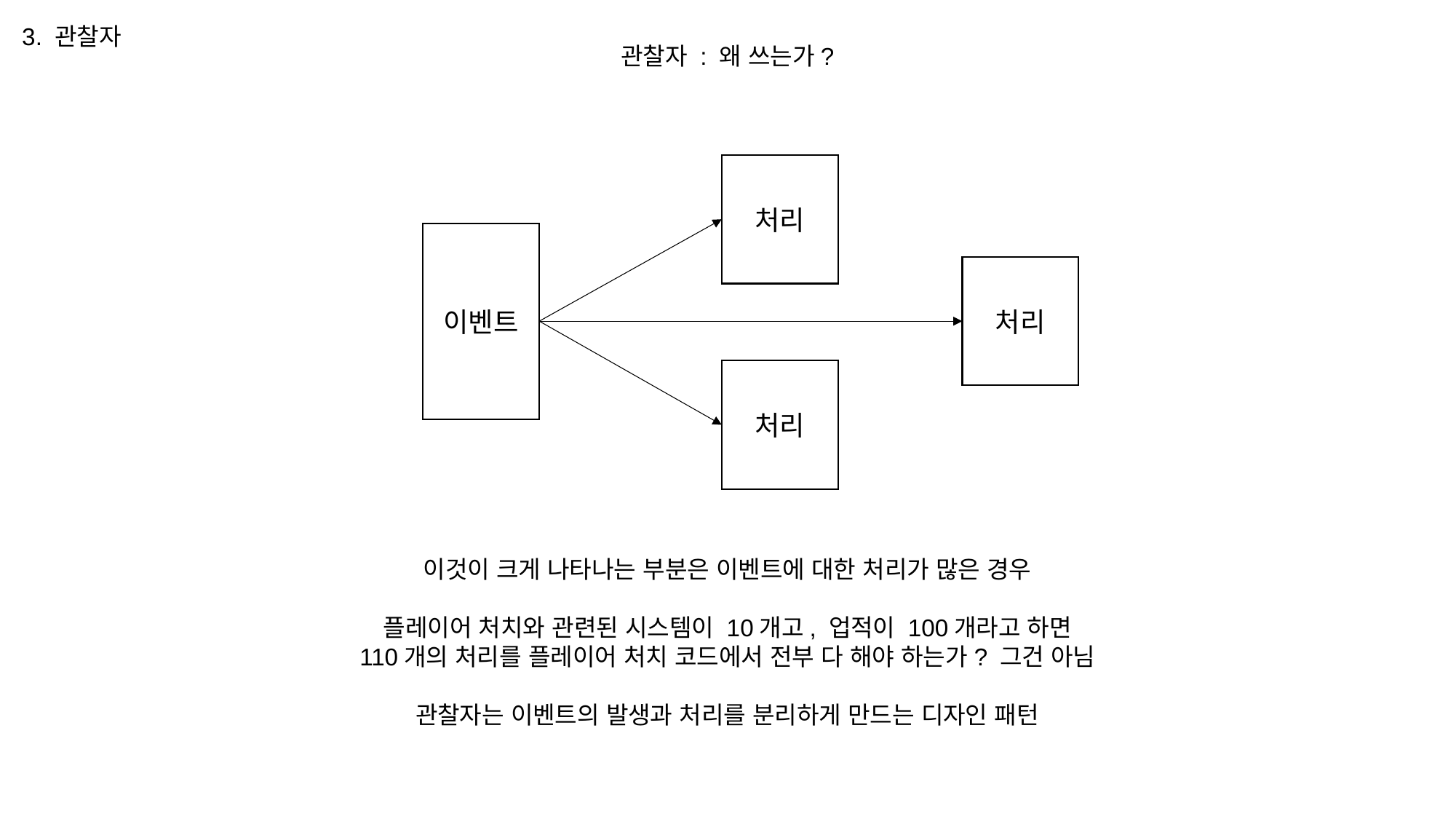

3. 관찰자
관찰자 : 왜 쓰는가?
처리
이벤트
처리
처리
이것이 크게 나타나는 부분은 이벤트에 대한 처리가 많은 경우

플레이어 처치와 관련된 시스템이 10개고, 업적이 100개라고 하면
110개의 처리를 플레이어 처치 코드에서 전부 다 해야 하는가? 그건 아님

관찰자는 이벤트의 발생과 처리를 분리하게 만드는 디자인 패턴